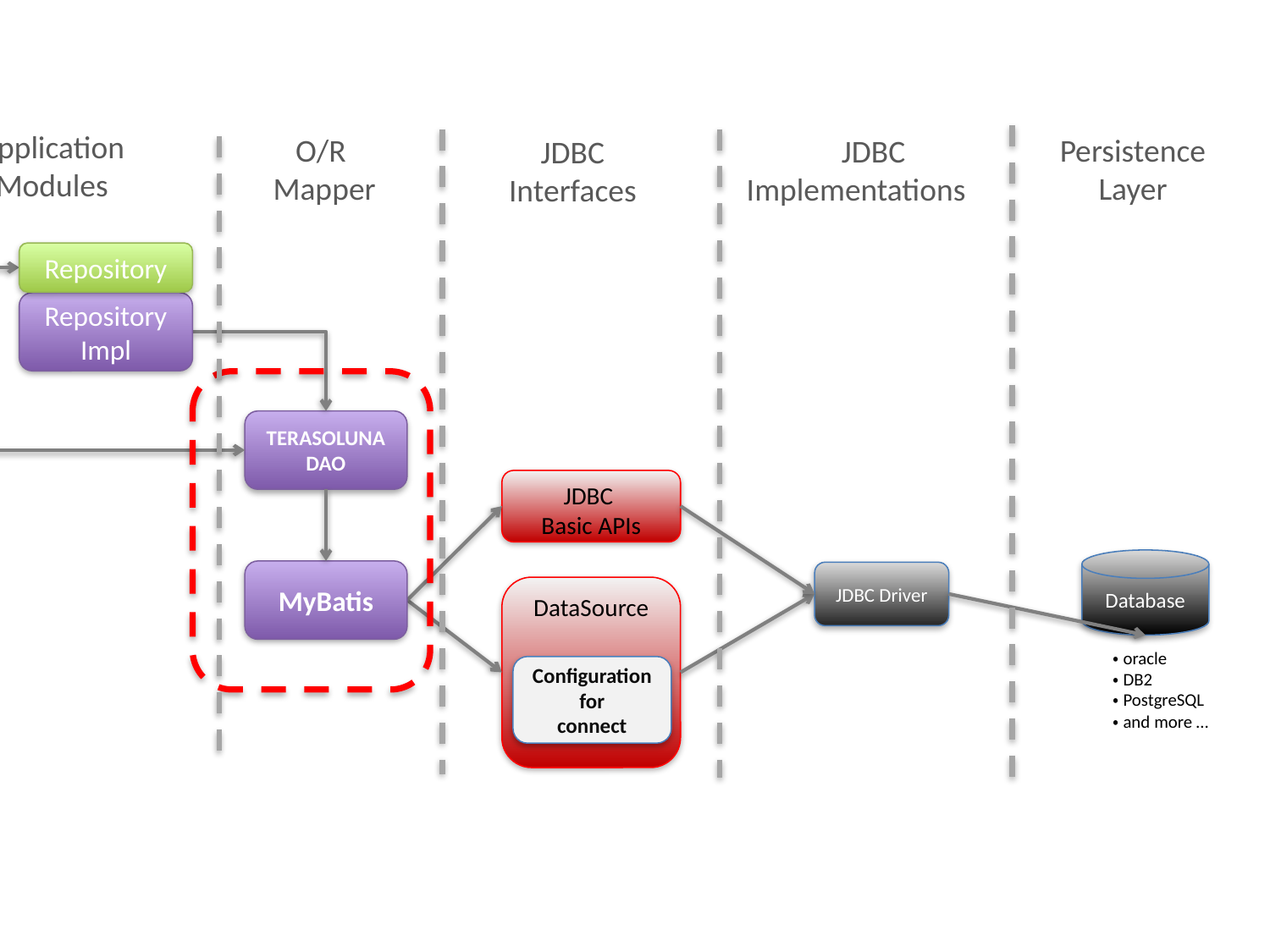

Application
Modules
O/R
Mapper
Persistence
Layer
JDBC
Implementations
JDBC
Interfaces
Repository
Repository
Impl

Service
TERASOLUNA
DAO
JDBC
Basic APIs
Database
MyBatis
JDBC Driver
DataSource
・oracle
・DB2
・PostgreSQL
・and more …
Configuration
for
connect